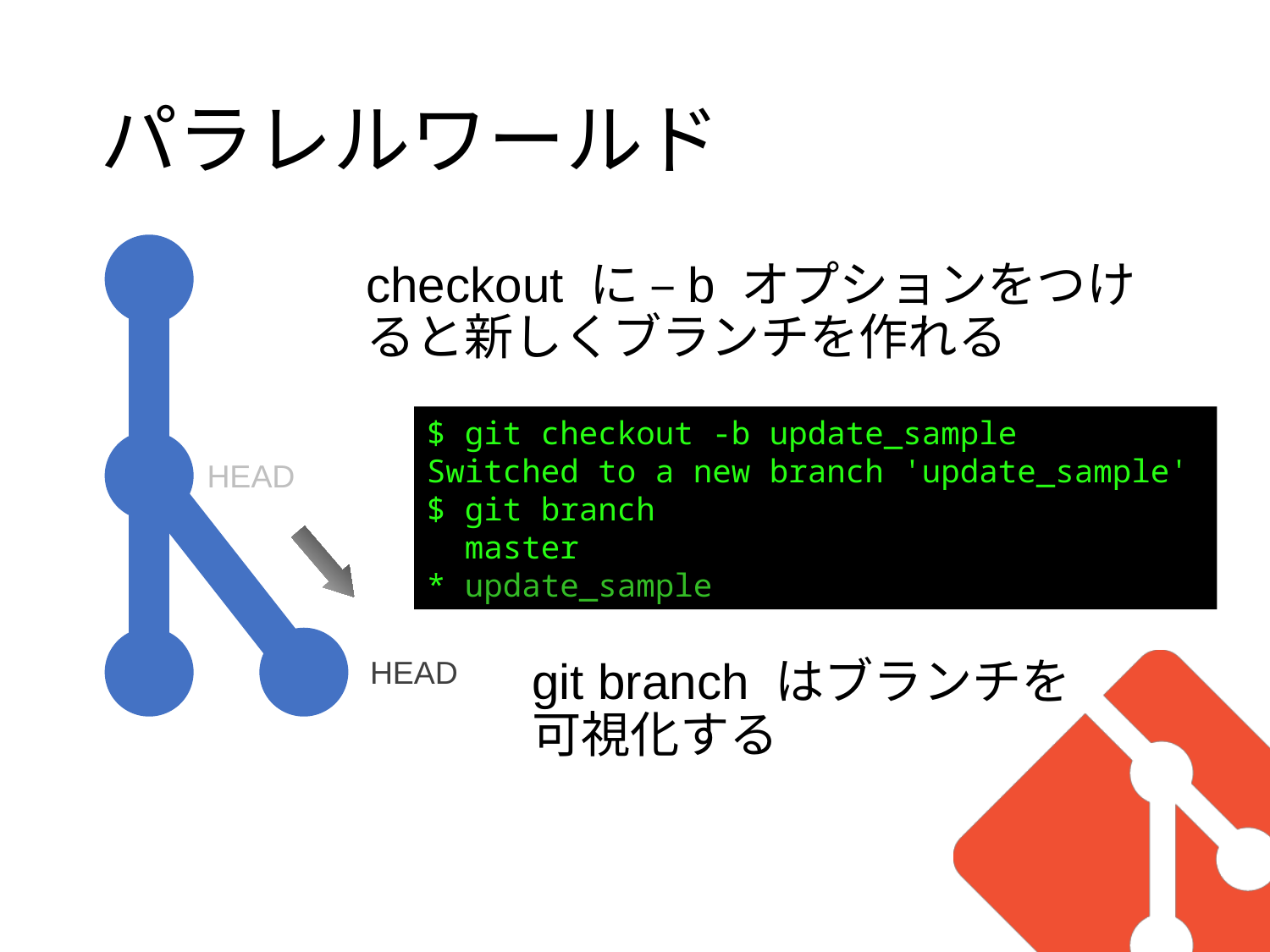

# パラレルワールド

checkout に –b オプションをつけると新しくブランチを作れる
$ git checkout -b update_sample
Switched to a new branch 'update_sample'
$ git branch
  master
* update_sample

HEAD

HEAD
git branch はブランチを可視化する